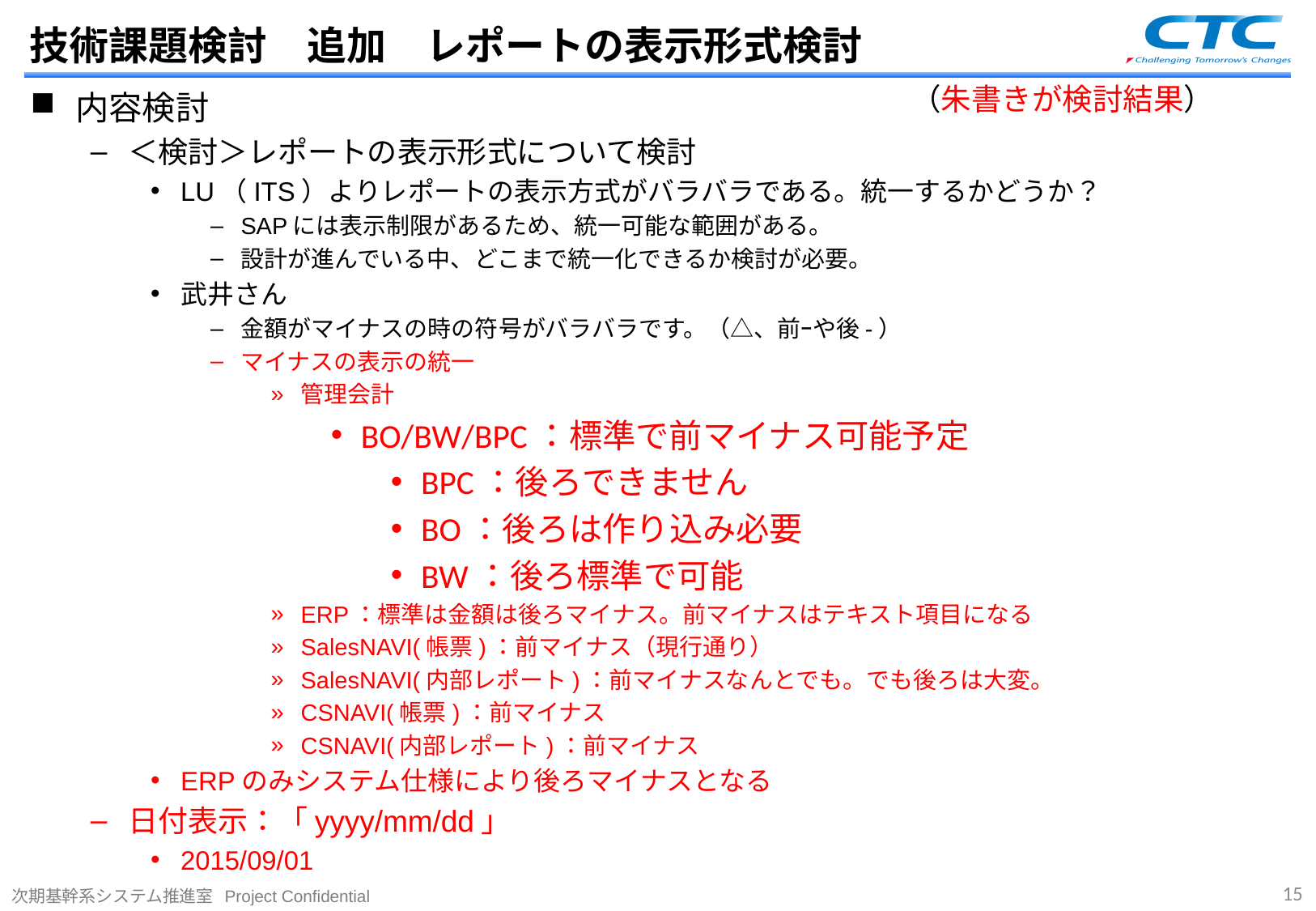

# 技術課題検討　追加　レポートの表示形式検討
（朱書きが検討結果）
内容検討
＜検討＞レポートの表示形式について検討
LU（ITS）よりレポートの表示方式がバラバラである。統一するかどうか？
SAPには表示制限があるため、統一可能な範囲がある。
設計が進んでいる中、どこまで統一化できるか検討が必要。
武井さん
金額がマイナスの時の符号がバラバラです。（△、前ｰや後-）
マイナスの表示の統一
管理会計
BO/BW/BPC：標準で前マイナス可能予定
BPC：後ろできません
BO：後ろは作り込み必要
BW：後ろ標準で可能
ERP：標準は金額は後ろマイナス。前マイナスはテキスト項目になる
SalesNAVI(帳票)：前マイナス（現行通り）
SalesNAVI(内部レポート)：前マイナスなんとでも。でも後ろは大変。
CSNAVI(帳票)：前マイナス
CSNAVI(内部レポート)：前マイナス
ERPのみシステム仕様により後ろマイナスとなる
日付表示：「yyyy/mm/dd」
2015/09/01
15